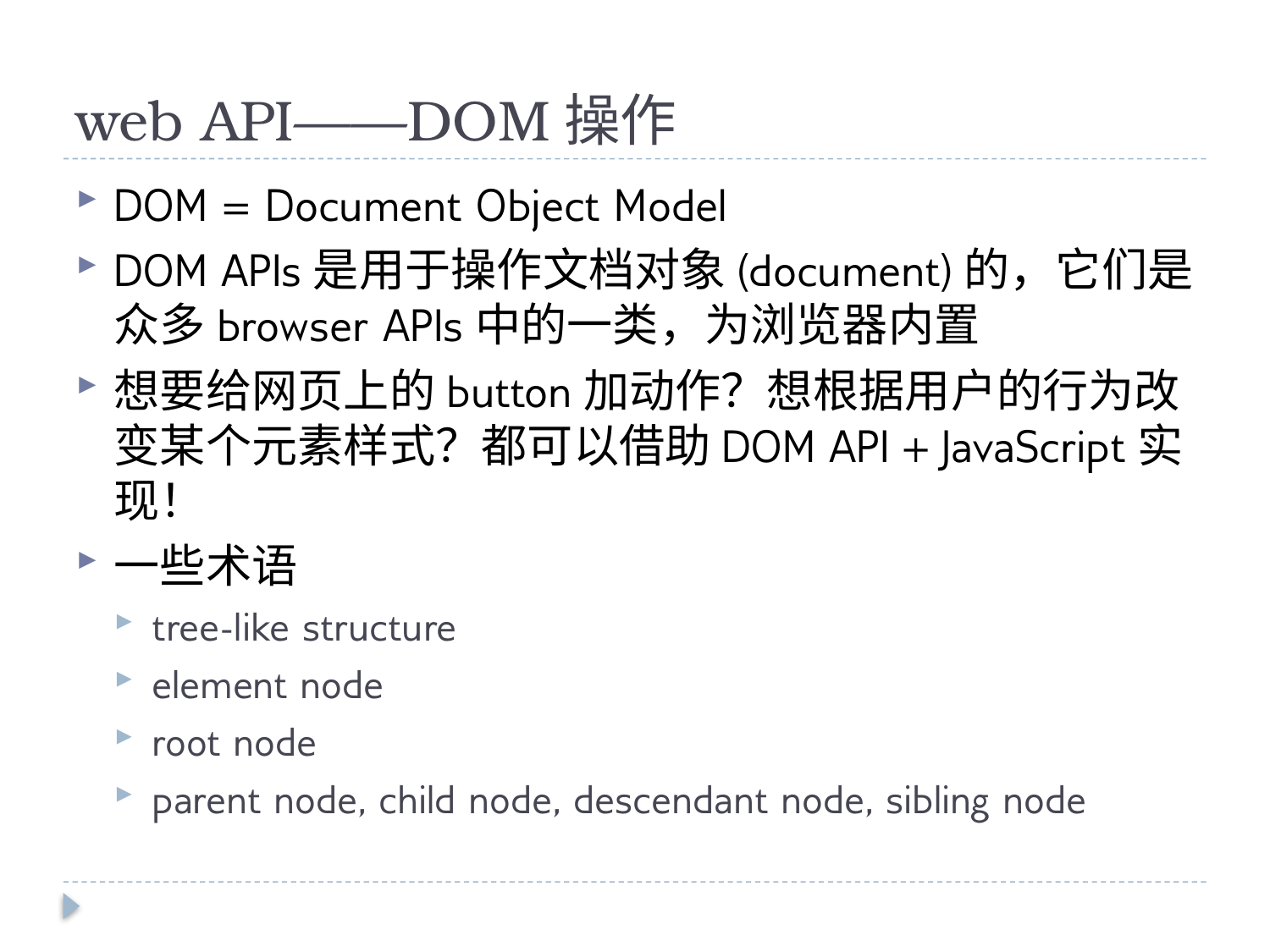

# web API——DOM操作
DOM = Document Object Model
DOM APIs是用于操作文档对象(document)的，它们是众多browser APIs中的一类，为浏览器内置
想要给网页上的button加动作？想根据用户的行为改变某个元素样式？都可以借助DOM API + JavaScript实现！
一些术语
tree-like structure
element node
root node
parent node, child node, descendant node, sibling node